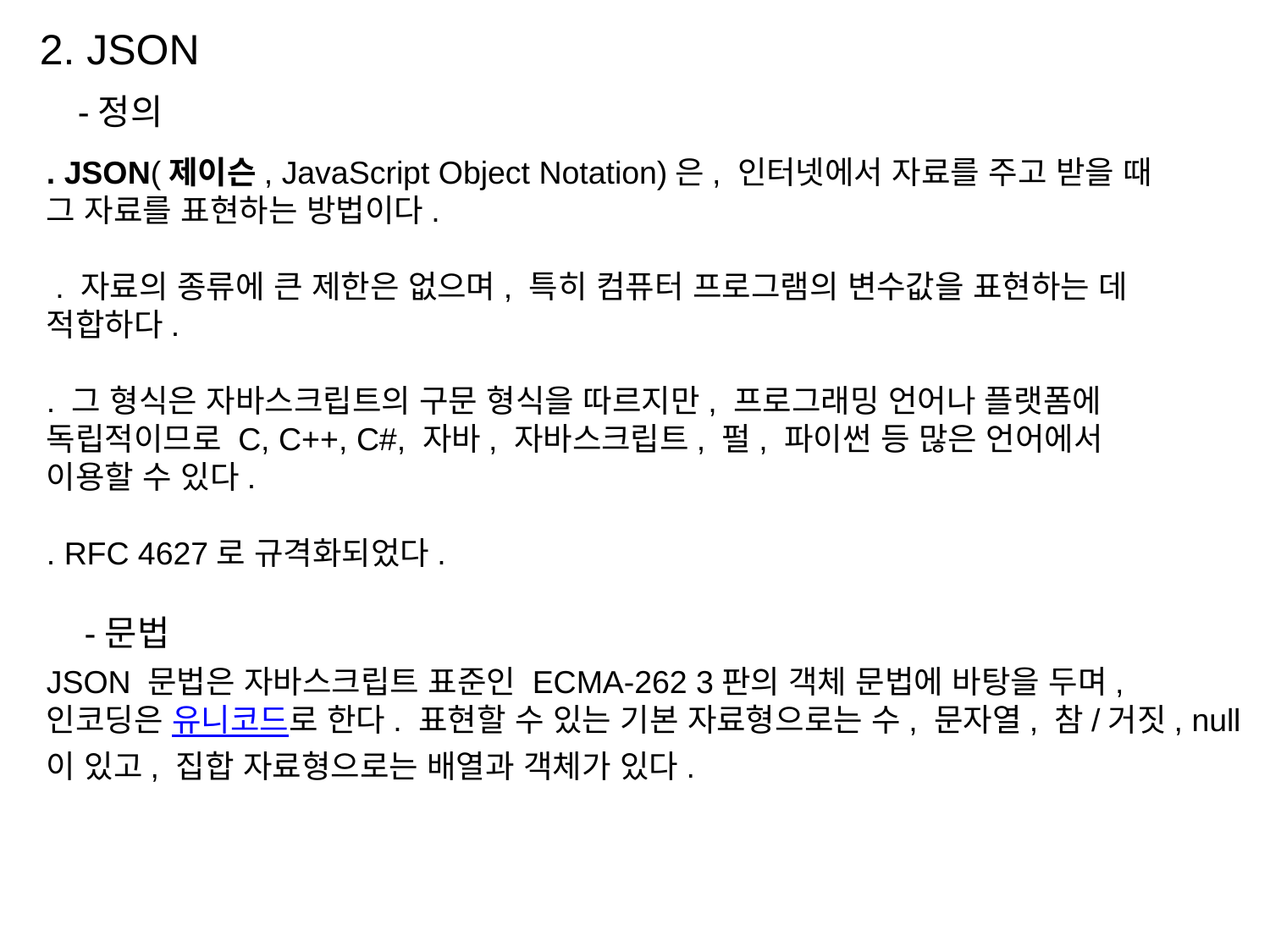

2. JSON
-정의
. JSON(제이슨, JavaScript Object Notation)은, 인터넷에서 자료를 주고 받을 때 그 자료를 표현하는 방법이다.

 . 자료의 종류에 큰 제한은 없으며, 특히 컴퓨터 프로그램의 변수값을 표현하는 데 적합하다.

. 그 형식은 자바스크립트의 구문 형식을 따르지만, 프로그래밍 언어나 플랫폼에 독립적이므로 C, C++, C#, 자바, 자바스크립트, 펄, 파이썬 등 많은 언어에서 이용할 수 있다.

. RFC 4627로 규격화되었다.
-문법
JSON 문법은 자바스크립트 표준인 ECMA-262 3판의 객체 문법에 바탕을 두며, 인코딩은 유니코드로 한다. 표현할 수 있는 기본 자료형으로는 수, 문자열, 참/거짓, null이 있고, 집합 자료형으로는 배열과 객체가 있다.